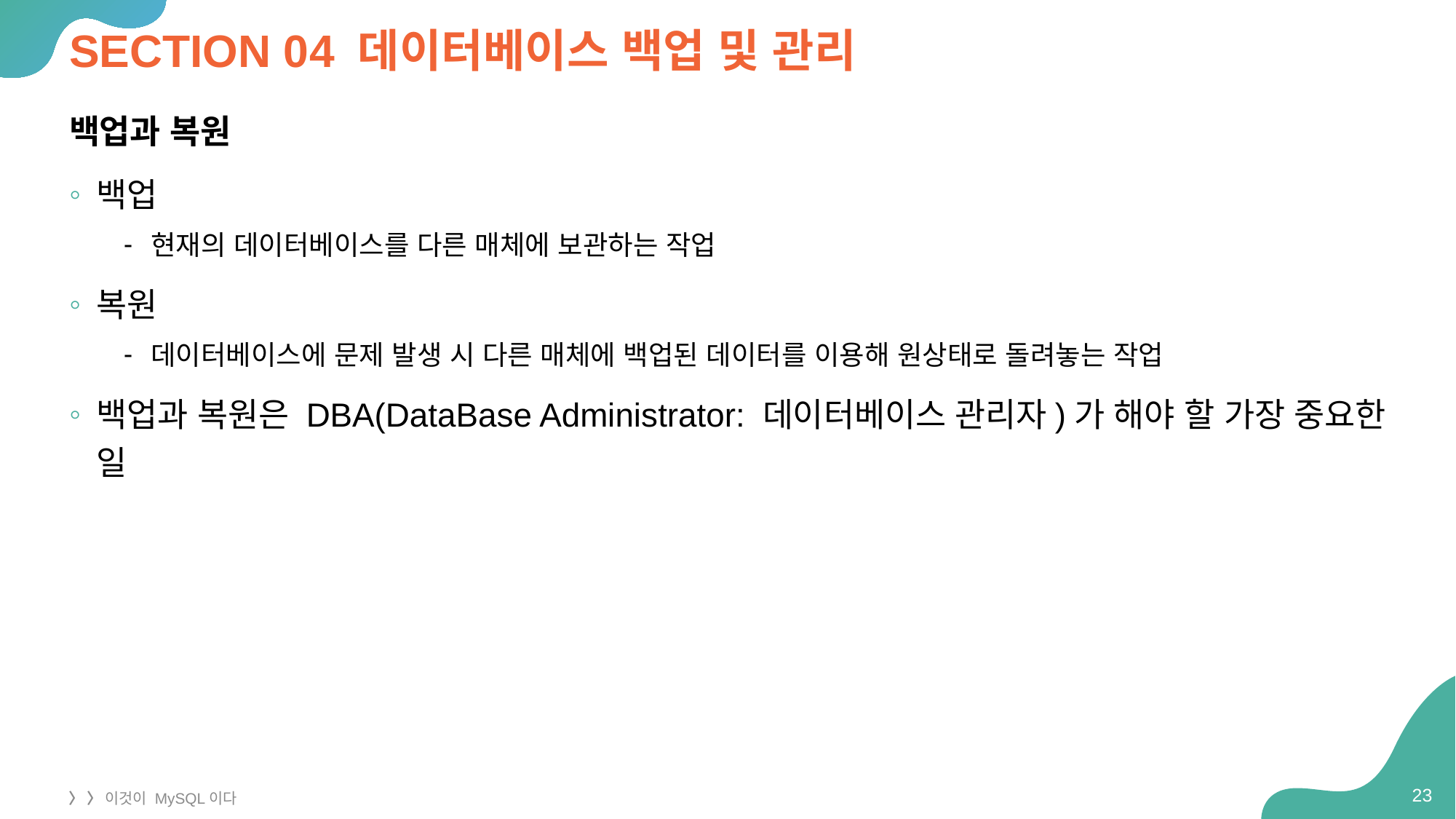

# SECTION 04 데이터베이스 백업 및 관리
백업과 복원
백업
현재의 데이터베이스를 다른 매체에 보관하는 작업
복원
데이터베이스에 문제 발생 시 다른 매체에 백업된 데이터를 이용해 원상태로 돌려놓는 작업
백업과 복원은 DBA(DataBase Administrator: 데이터베이스 관리자)가 해야 할 가장 중요한 일

23
〉 〉 이것이 MySQL이다